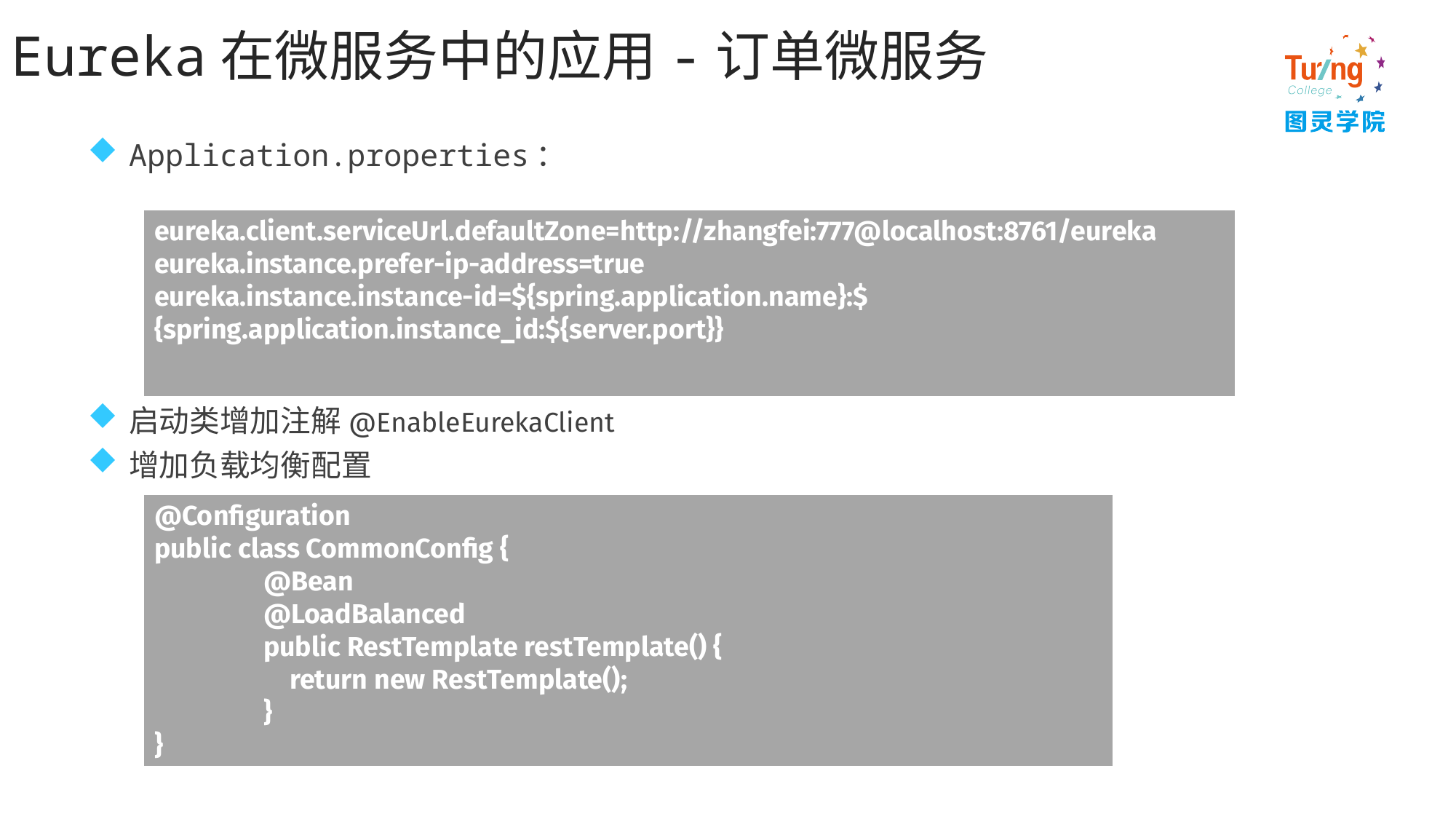

# Eureka在微服务中的应用-订单微服务
Application.properties：

启动类增加注解@EnableEurekaClient
增加负载均衡配置

| eureka.client.serviceUrl.defaultZone=http://zhangfei:777@localhost:8761/eureka eureka.instance.prefer-ip-address=true eureka.instance.instance-id=${spring.application.name}:${spring.application.instance\_id:${server.port}} |
| --- |
| @Configuration public class CommonConfig { @Bean @LoadBalanced public RestTemplate restTemplate() { return new RestTemplate(); } } |
| --- |